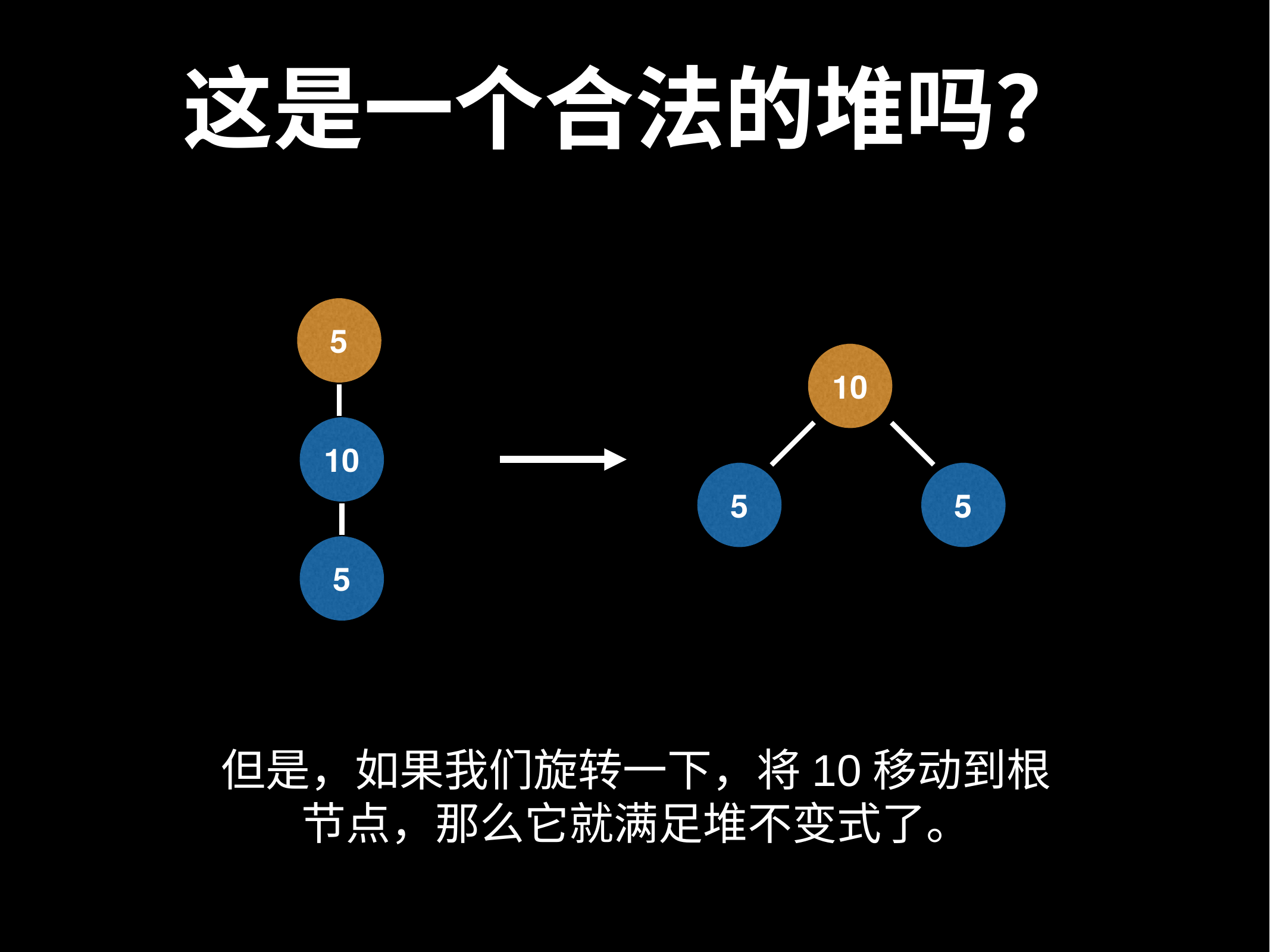

# 这是一个合法的堆吗？
5
10

10

5
5

5
但是，如果我们旋转一下，将10移动到根节点，那么它就满足堆不变式了。